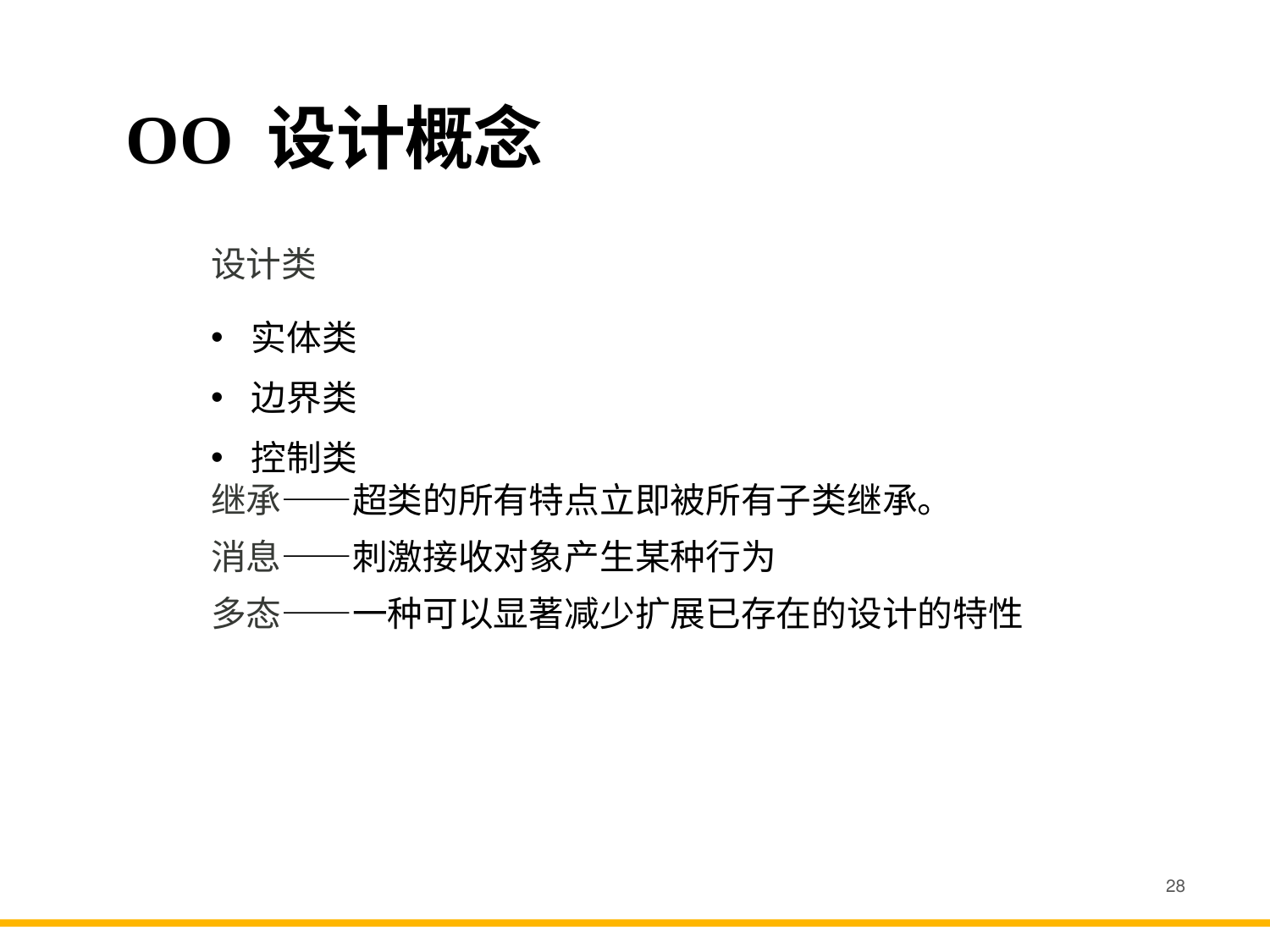

# OO 设计概念
设计类
实体类
边界类
控制类
继承——超类的所有特点立即被所有子类继承。
消息——刺激接收对象产生某种行为
多态——一种可以显著减少扩展已存在的设计的特性
28